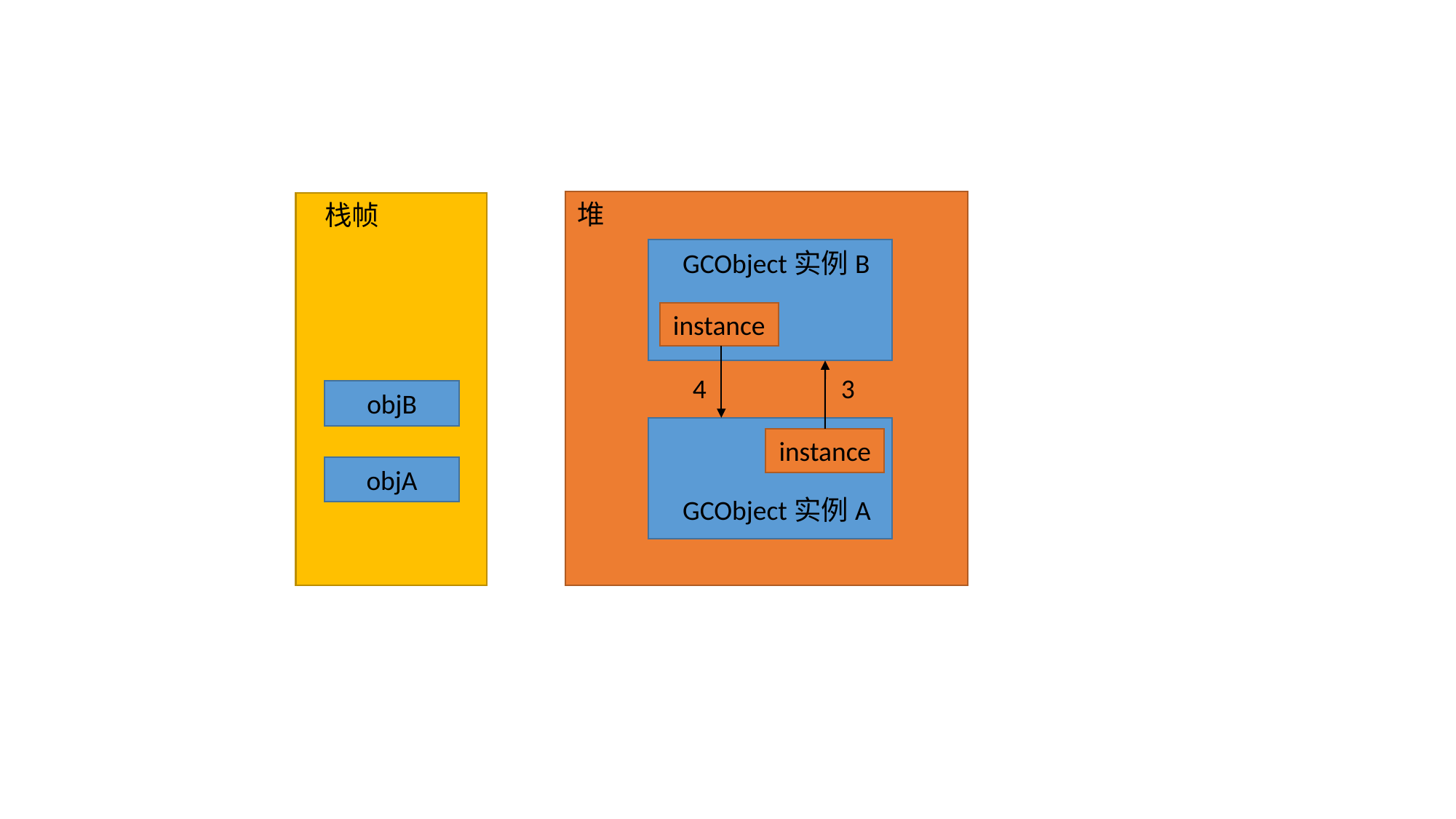

堆

栈帧

GCObject实例B
instance
4
3
objB

instance
objA
GCObject实例A